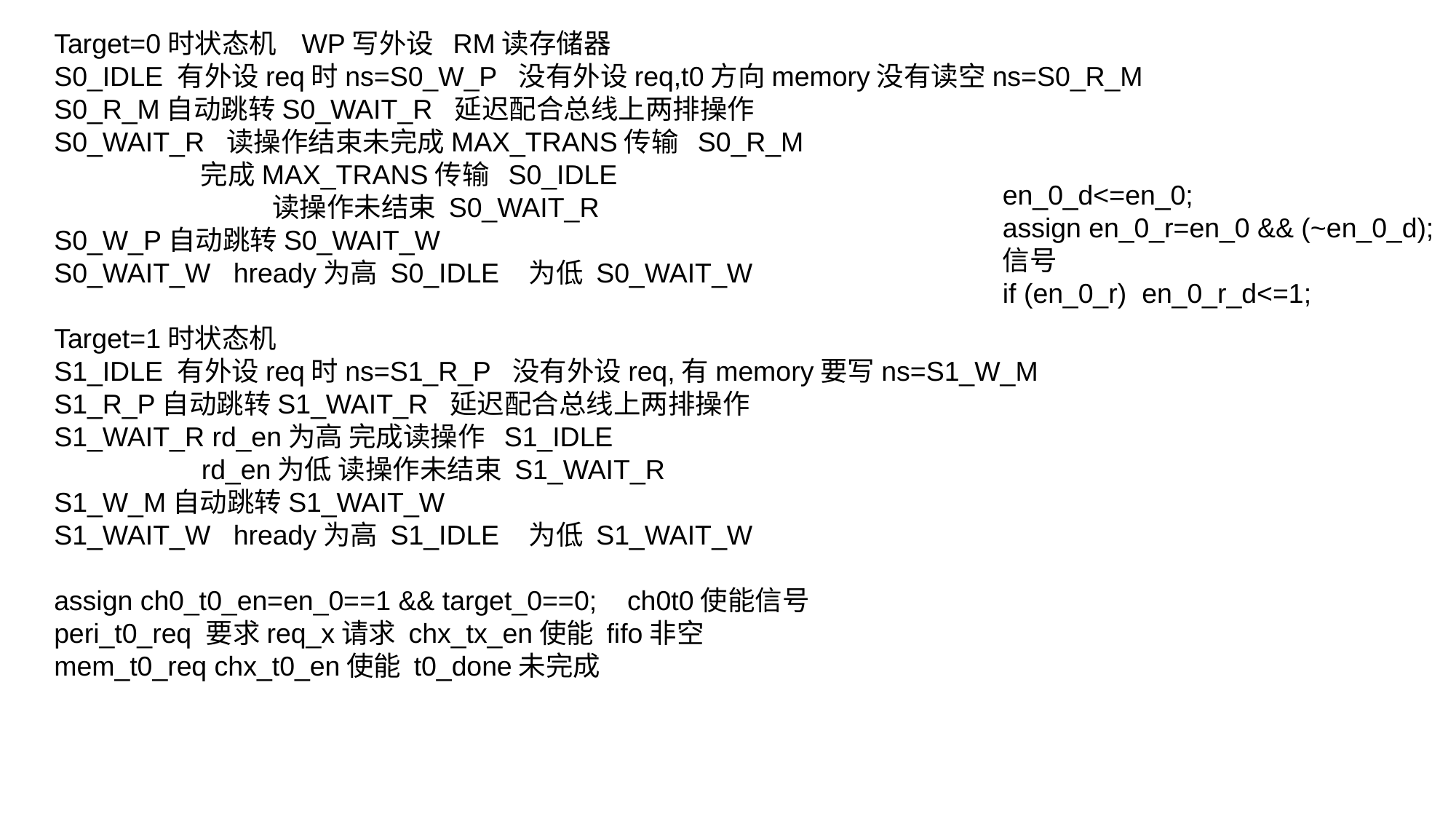

Target=0时状态机   WP写外设  RM读存储器
S0_IDLE 有外设req时ns=S0_W_P  没有外设req,t0方向memory没有读空ns=S0_R_M
S0_R_M自动跳转S0_WAIT_R  延迟配合总线上两排操作
S0_WAIT_R  读操作结束未完成MAX_TRANS传输  S0_R_M
	     完成MAX_TRANS传输  S0_IDLE
		读操作未结束 S0_WAIT_R
S0_W_P自动跳转S0_WAIT_W
S0_WAIT_W   hready为高 S0_IDLE   为低 S0_WAIT_W

Target=1时状态机
S1_IDLE 有外设req时ns=S1_R_P  没有外设req,有memory要写ns=S1_W_M
S1_R_P自动跳转S1_WAIT_R  延迟配合总线上两排操作
S1_WAIT_R rd_en为高 完成读操作  S1_IDLE
	     rd_en为低 读操作未结束 S1_WAIT_R
S1_W_M自动跳转S1_WAIT_W
S1_WAIT_W   hready为高 S1_IDLE   为低 S1_WAIT_W

assign ch0_t0_en=en_0==1 && target_0==0;    ch0t0使能信号
peri_t0_req 要求req_x请求 chx_tx_en使能 fifo非空
mem_t0_req chx_t0_en使能 t0_done未完成

en_0_d<=en_0;
assign en_0_r=en_0 && (~en_0_d);  使能信号
if (en_0_r)  en_0_r_d<=1;